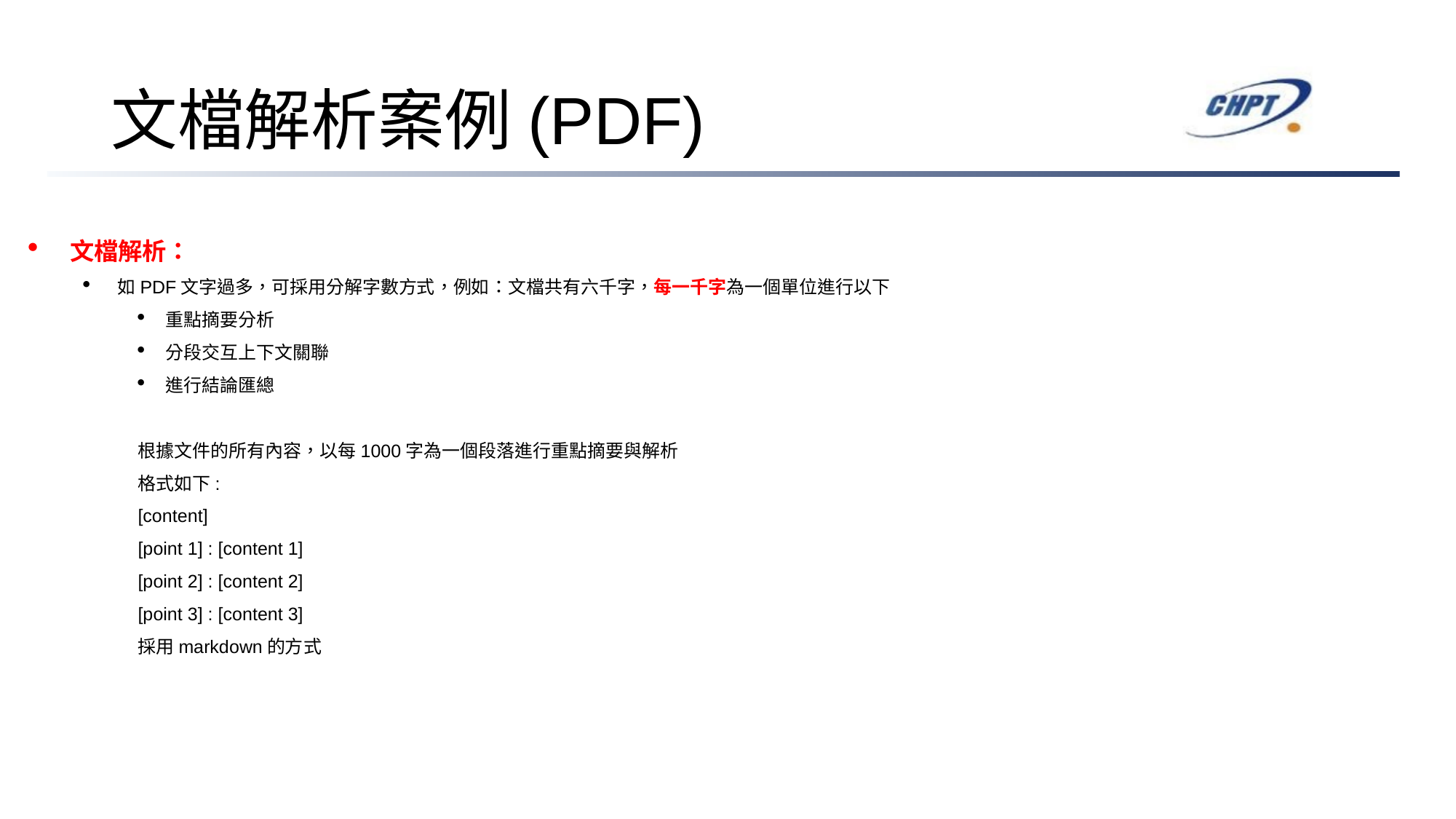

# 文檔解析案例(PDF)
文檔解析：
如PDF文字過多，可採用分解字數方式，例如：文檔共有六千字，每一千字為一個單位進行以下
重點摘要分析
分段交互上下文關聯
進行結論匯總

根據文件的所有內容，以每1000字為一個段落進行重點摘要與解析
格式如下:
[content]
[point 1] : [content 1]
[point 2] : [content 2]
[point 3] : [content 3]
採用markdown的方式